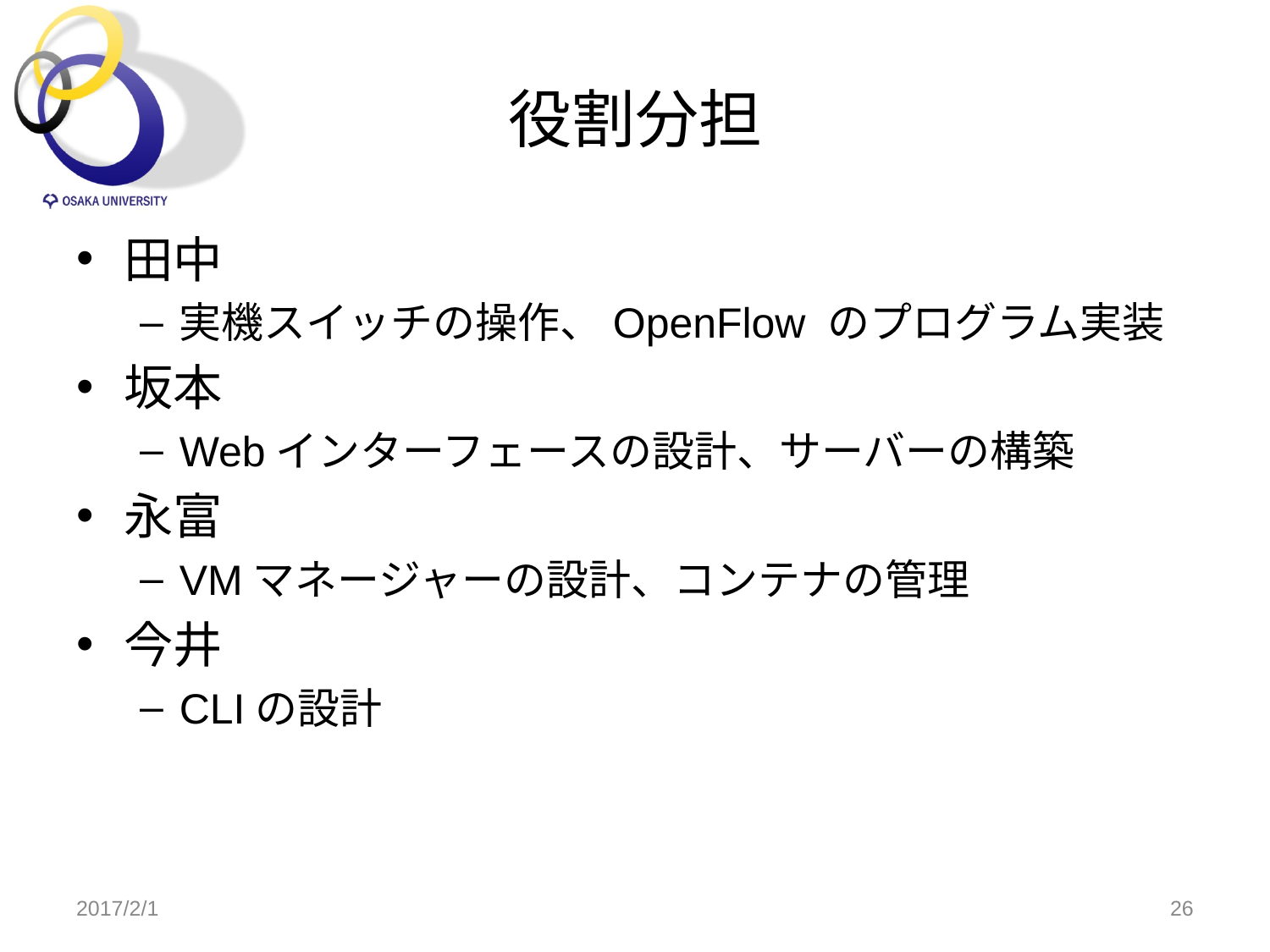

# 役割分担
田中
実機スイッチの操作、OpenFlow のプログラム実装
坂本
Webインターフェースの設計、サーバーの構築
永富
VMマネージャーの設計、コンテナの管理
今井
CLIの設計

2017/2/1
26